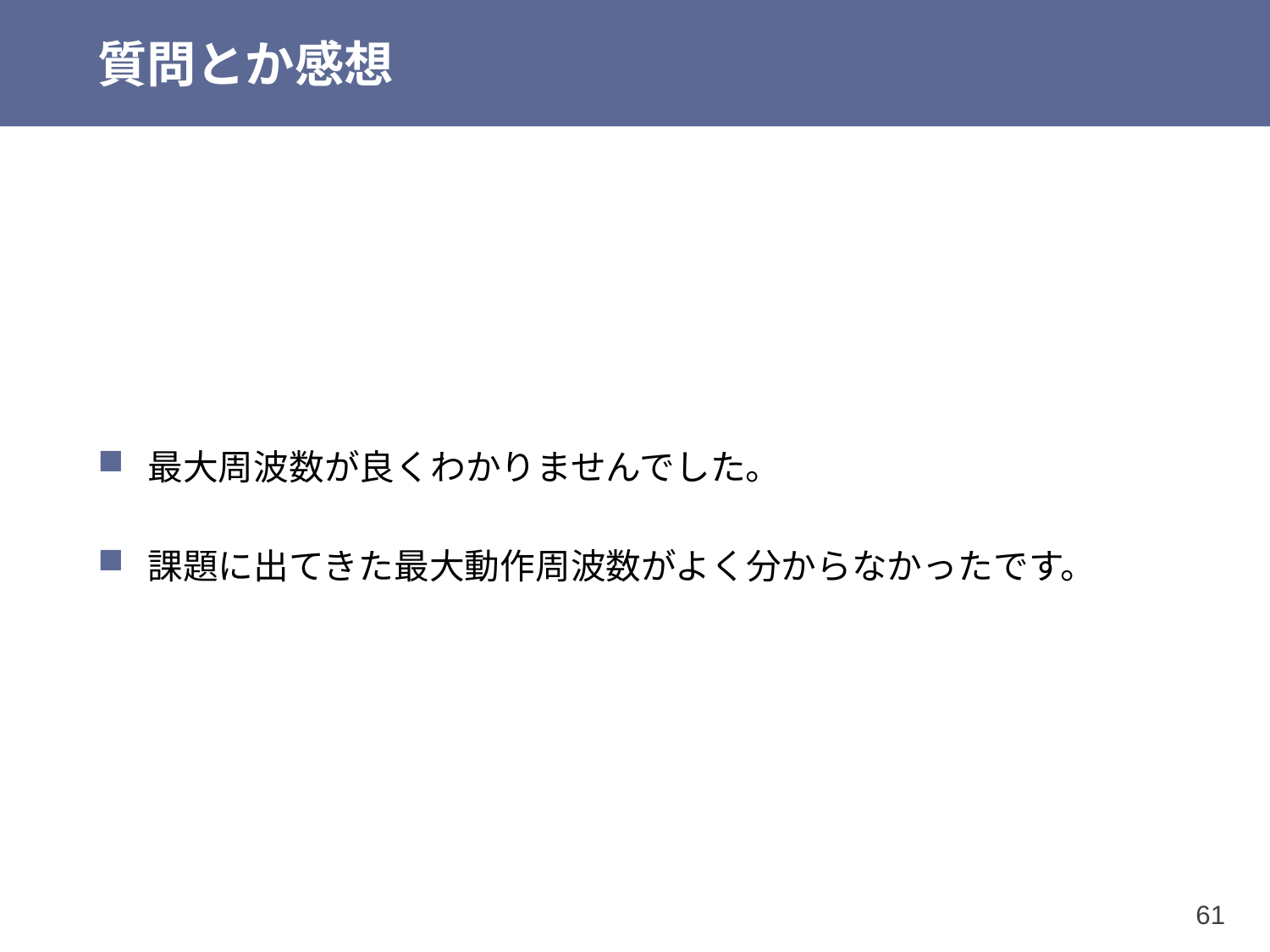

# 質問とか感想
最大周波数が良くわかりませんでした。
課題に出てきた最大動作周波数がよく分からなかったです。